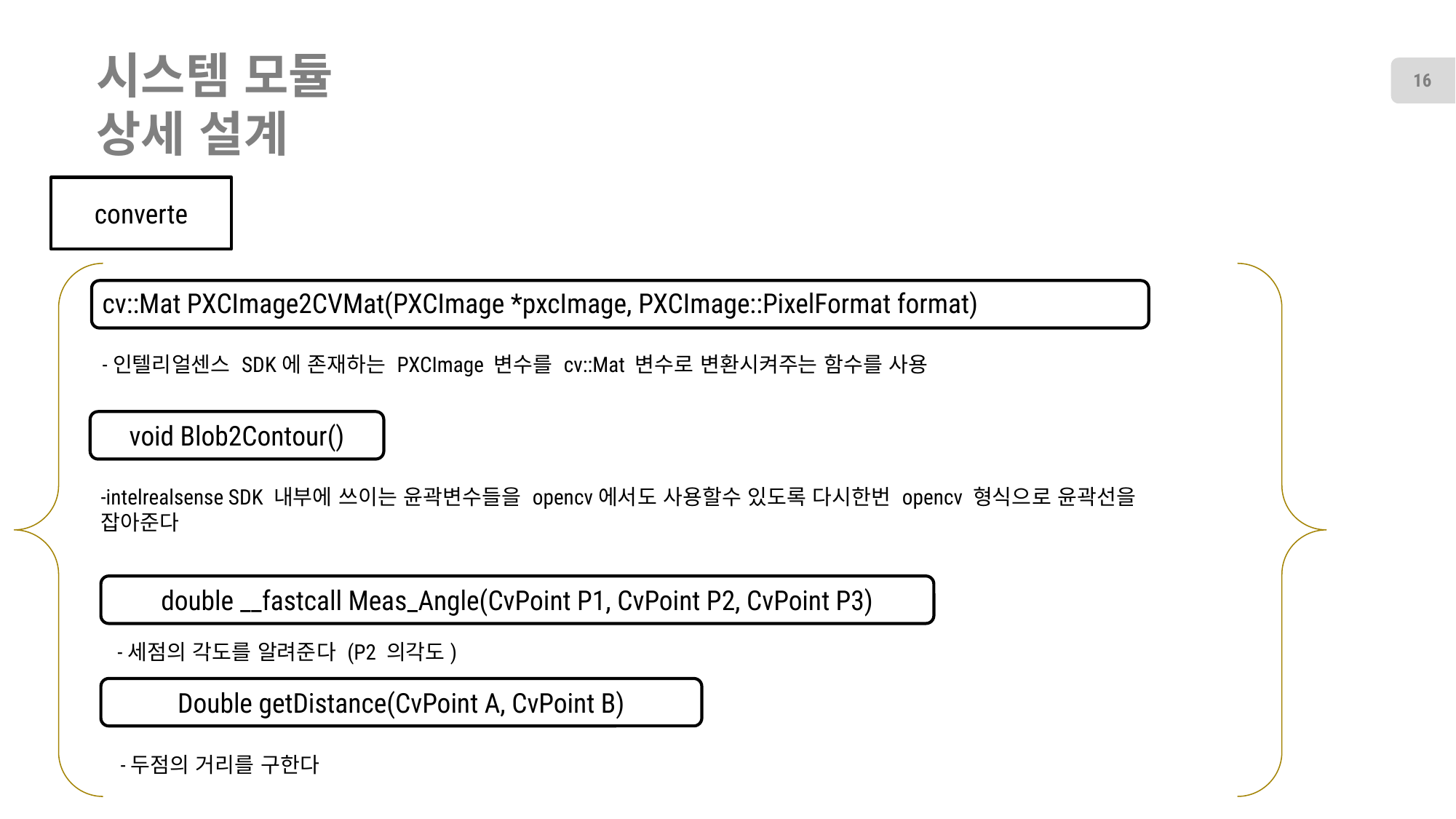

16
# 시스템 모듈 상세 설계
converte

cv::Mat PXCImage2CVMat(PXCImage *pxcImage, PXCImage::PixelFormat format)

-인텔리얼센스 SDK에 존재하는 PXCImage 변수를 cv::Mat 변수로 변환시켜주는 함수를 사용

void Blob2Contour()
-intelrealsense SDK 내부에 쓰이는 윤곽변수들을 opencv에서도 사용할수 있도록 다시한번 opencv 형식으로 윤곽선을 잡아준다
double __fastcall Meas_Angle(CvPoint P1, CvPoint P2, CvPoint P3)
-세점의 각도를 알려준다 (P2 의각도)
Double getDistance(CvPoint A, CvPoint B)
-두점의 거리를 구한다